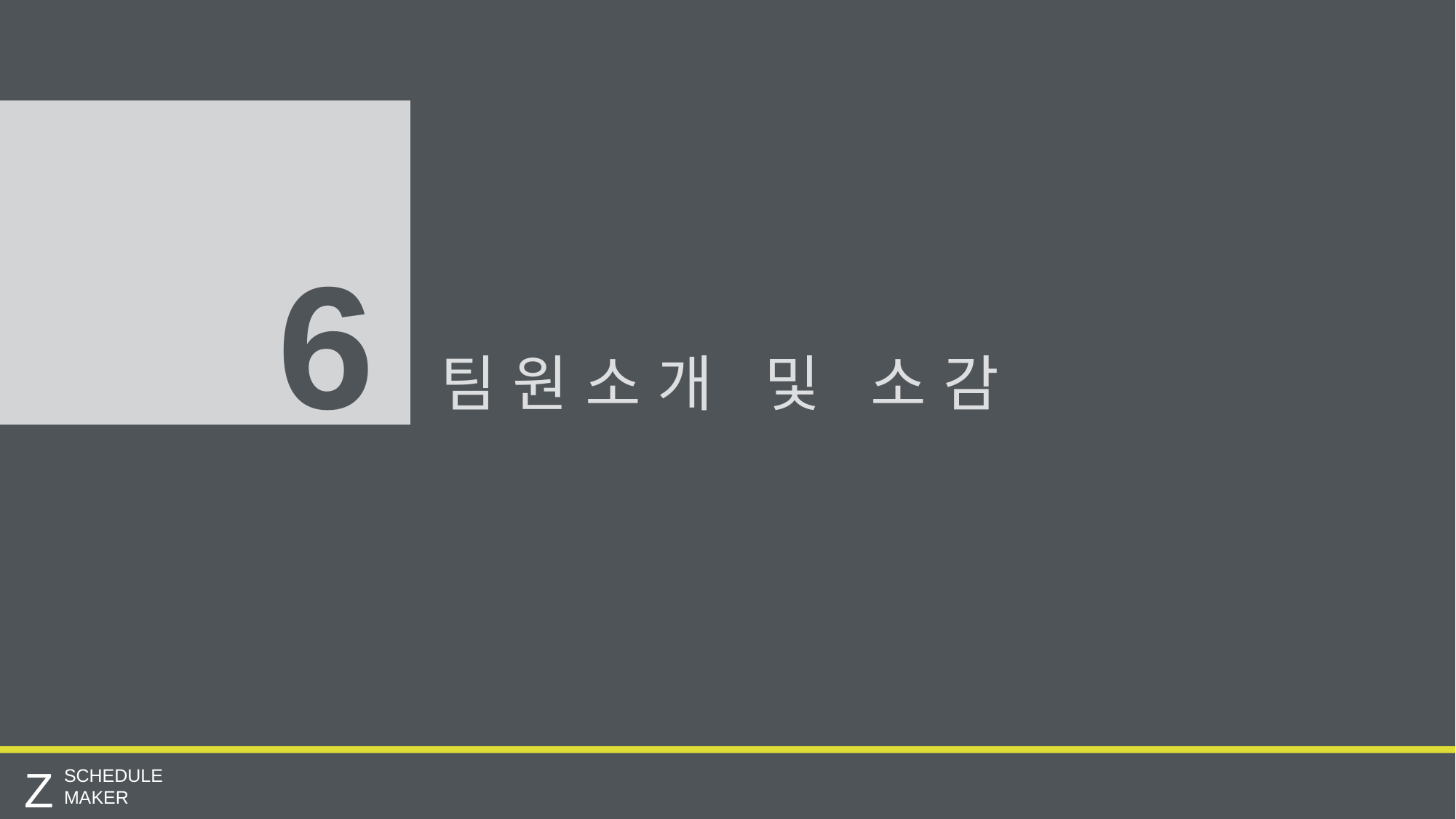

6
팀 원 소 개   및   소 감

Z
SCHEDULE
MAKER